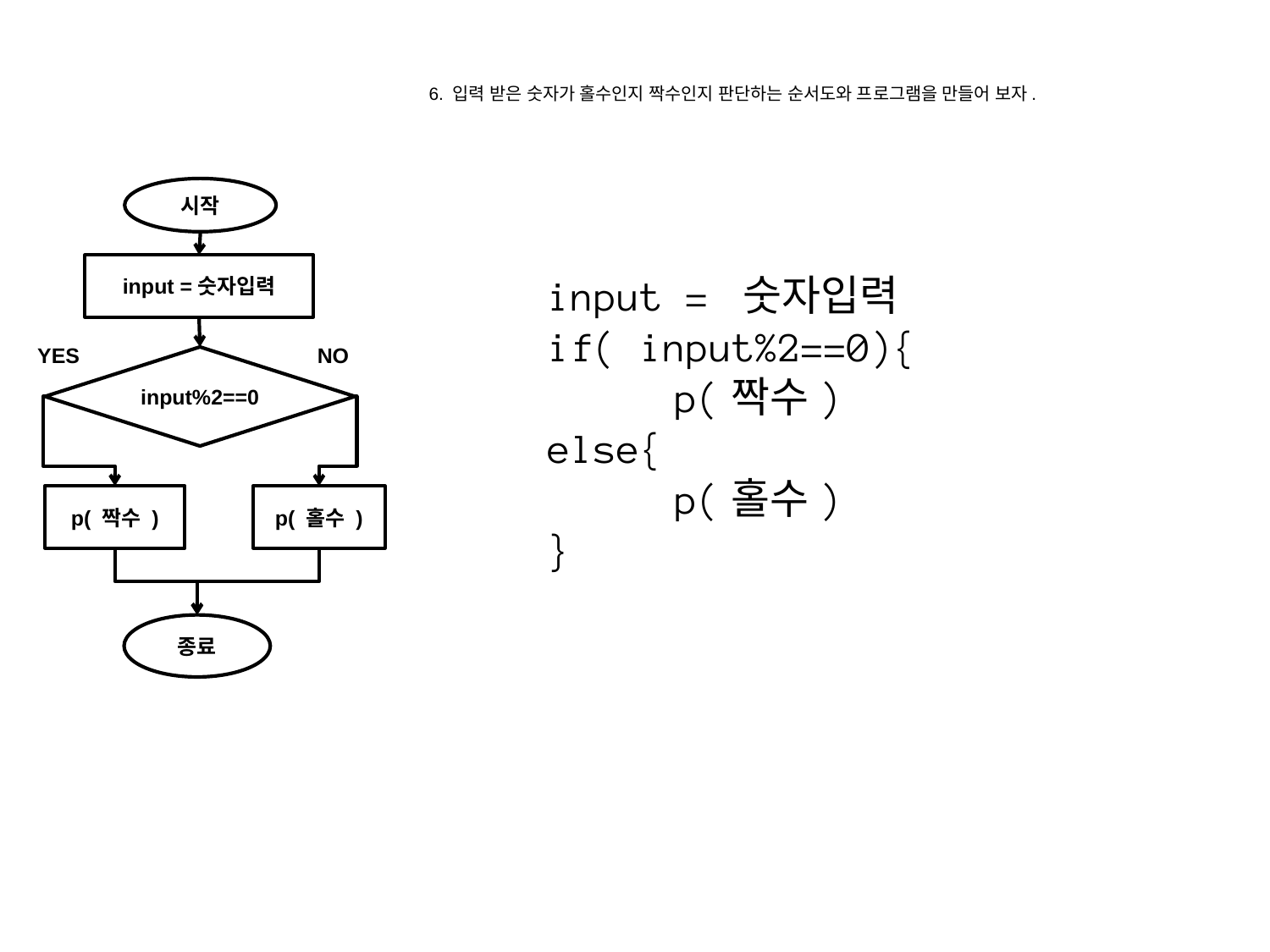

6. 입력 받은 숫자가 홀수인지 짝수인지 판단하는 순서도와 프로그램을 만들어 보자.
시작

input = 숫자입력
if( input%2==0){
	p(짝수)
else{
	p(홀수)
}
input =숫자입력
YES
NO
input%2==0
p( 짝수 )
p( 홀수 )
종료